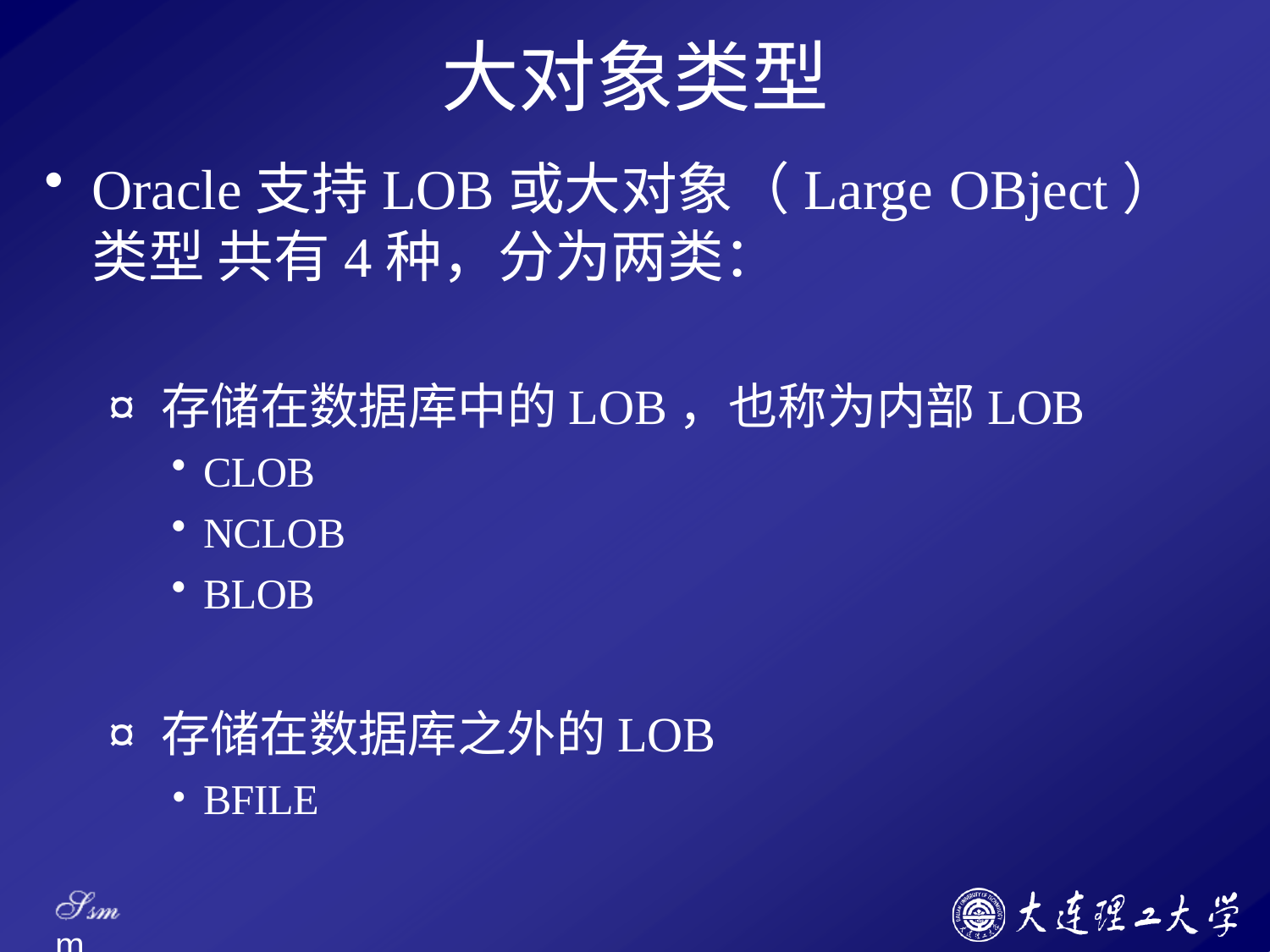

# 大对象类型
Oracle支持LOB或大对象（Large OBject）类型 共有4种，分为两类：

¤ 存储在数据库中的LOB，也称为内部LOB
CLOB
NCLOB
BLOB

¤ 存储在数据库之外的LOB
BFILE

Ssm